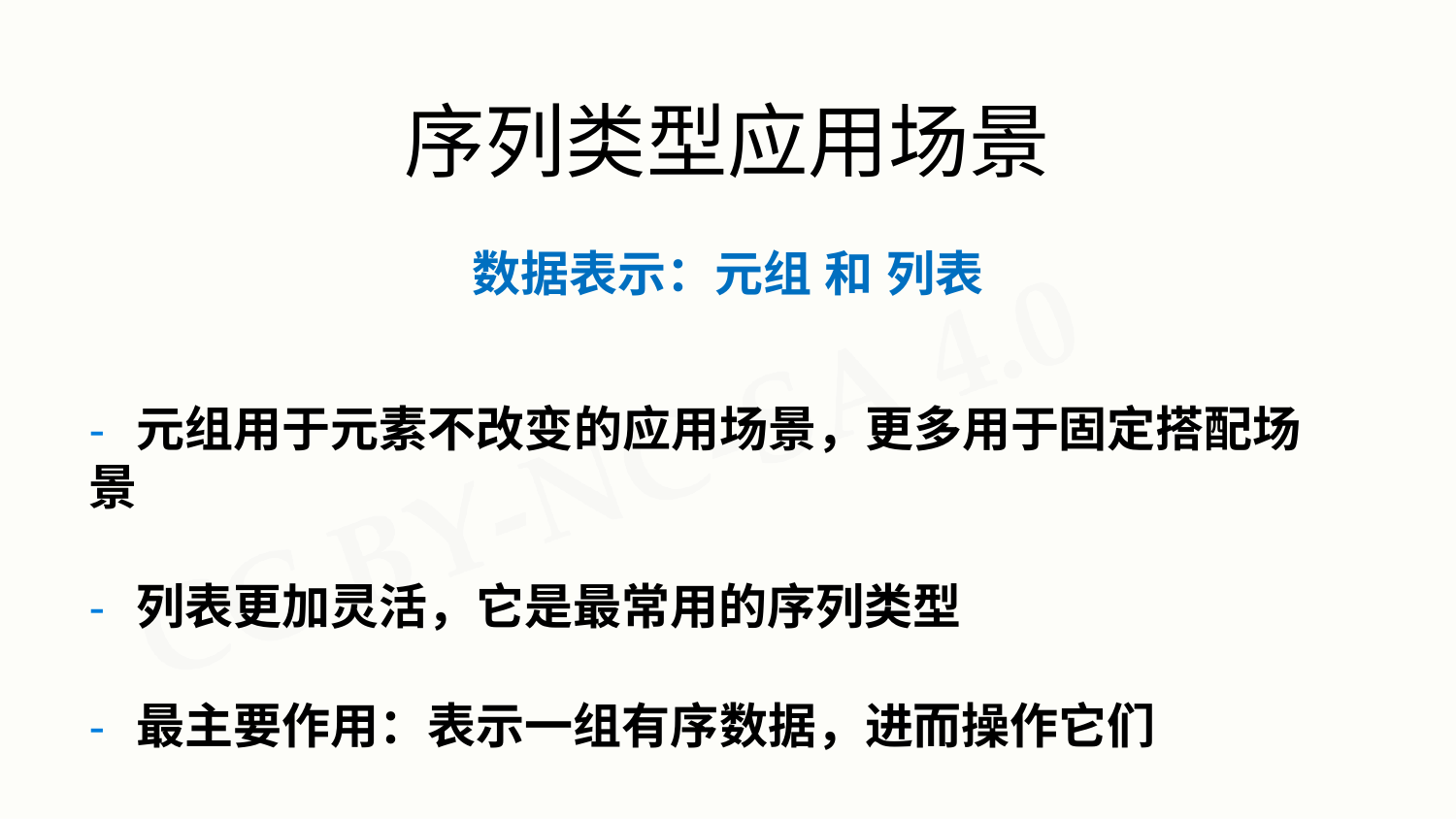

# 序列类型应用场景
数据表示：元组 和 列表

- 元组用于元素不改变的应用场景，更多用于固定搭配场景

- 列表更加灵活，它是最常用的序列类型

- 最主要作用：表示一组有序数据，进而操作它们